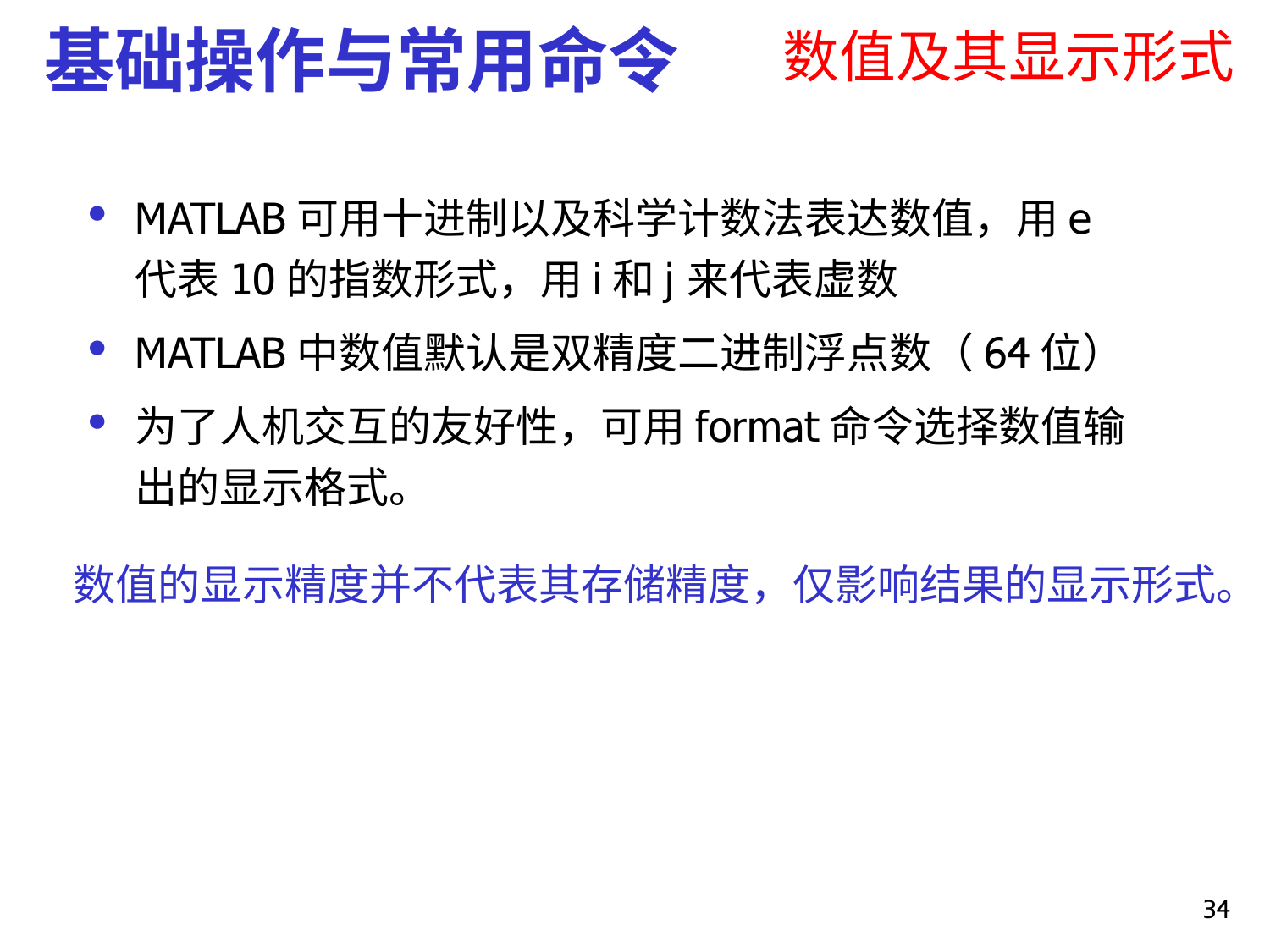

基础操作与常用命令
# 数值及其显示形式
MATLAB可用十进制以及科学计数法表达数值，用e代表10的指数形式，用i和j来代表虚数
MATLAB中数值默认是双精度二进制浮点数（64位）
为了人机交互的友好性，可用format命令选择数值输出的显示格式。
数值的显示精度并不代表其存储精度，仅影响结果的显示形式。
34